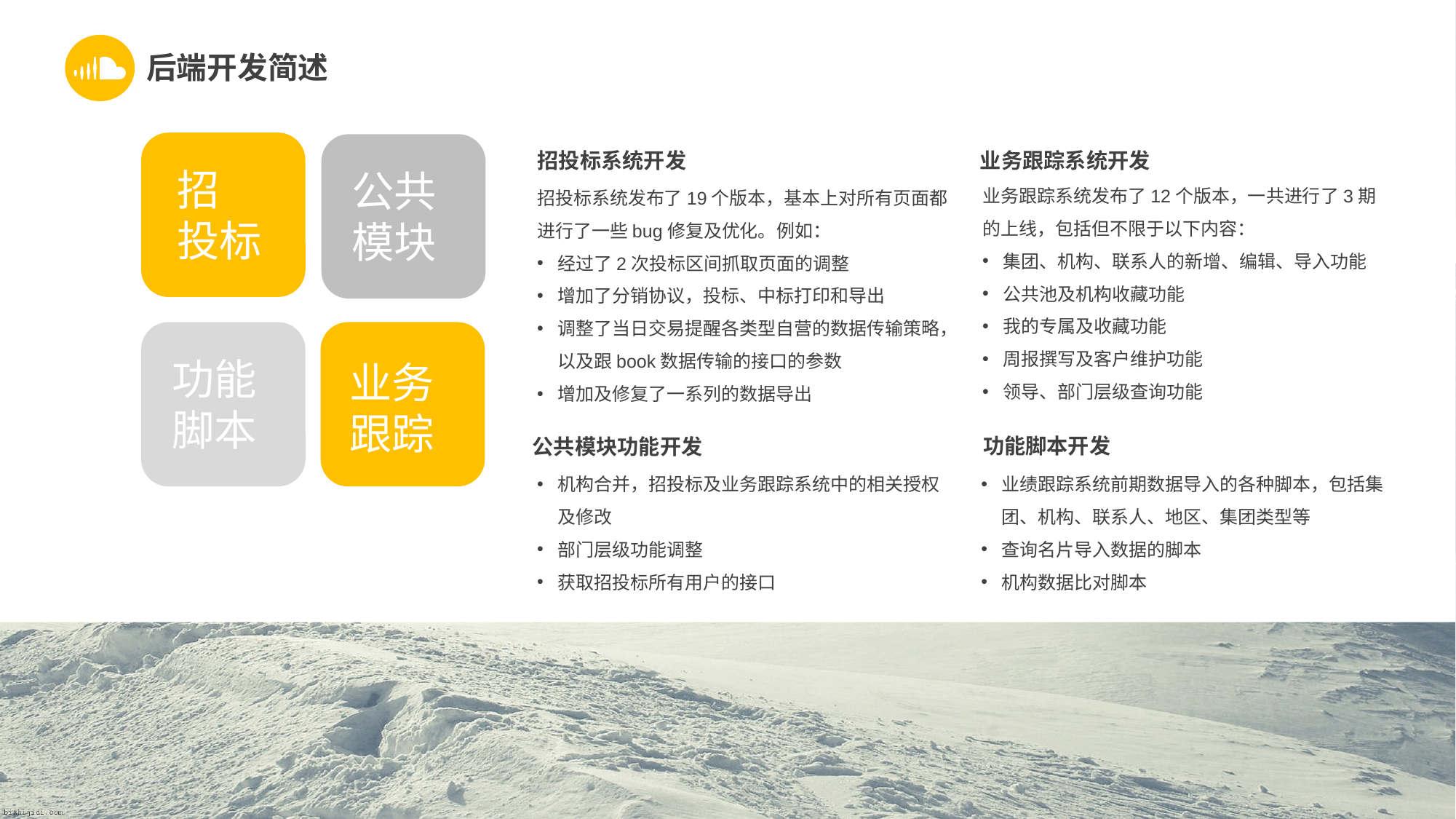

后端开发简述

招投标系统开发
业务跟踪系统开发
招
投标
公共模块
业务跟踪系统发布了12个版本，一共进行了3期的上线，包括但不限于以下内容：
集团、机构、联系人的新增、编辑、导入功能
公共池及机构收藏功能
我的专属及收藏功能
周报撰写及客户维护功能
领导、部门层级查询功能
招投标系统发布了19个版本，基本上对所有页面都进行了一些bug修复及优化。例如：
经过了2次投标区间抓取页面的调整
增加了分销协议，投标、中标打印和导出
调整了当日交易提醒各类型自营的数据传输策略，以及跟book数据传输的接口的参数
增加及修复了一系列的数据导出

功能
脚本
业务跟踪
功能脚本开发
公共模块功能开发
机构合并，招投标及业务跟踪系统中的相关授权及修改
部门层级功能调整
获取招投标所有用户的接口
业绩跟踪系统前期数据导入的各种脚本，包括集团、机构、联系人、地区、集团类型等
查询名片导入数据的脚本
机构数据比对脚本